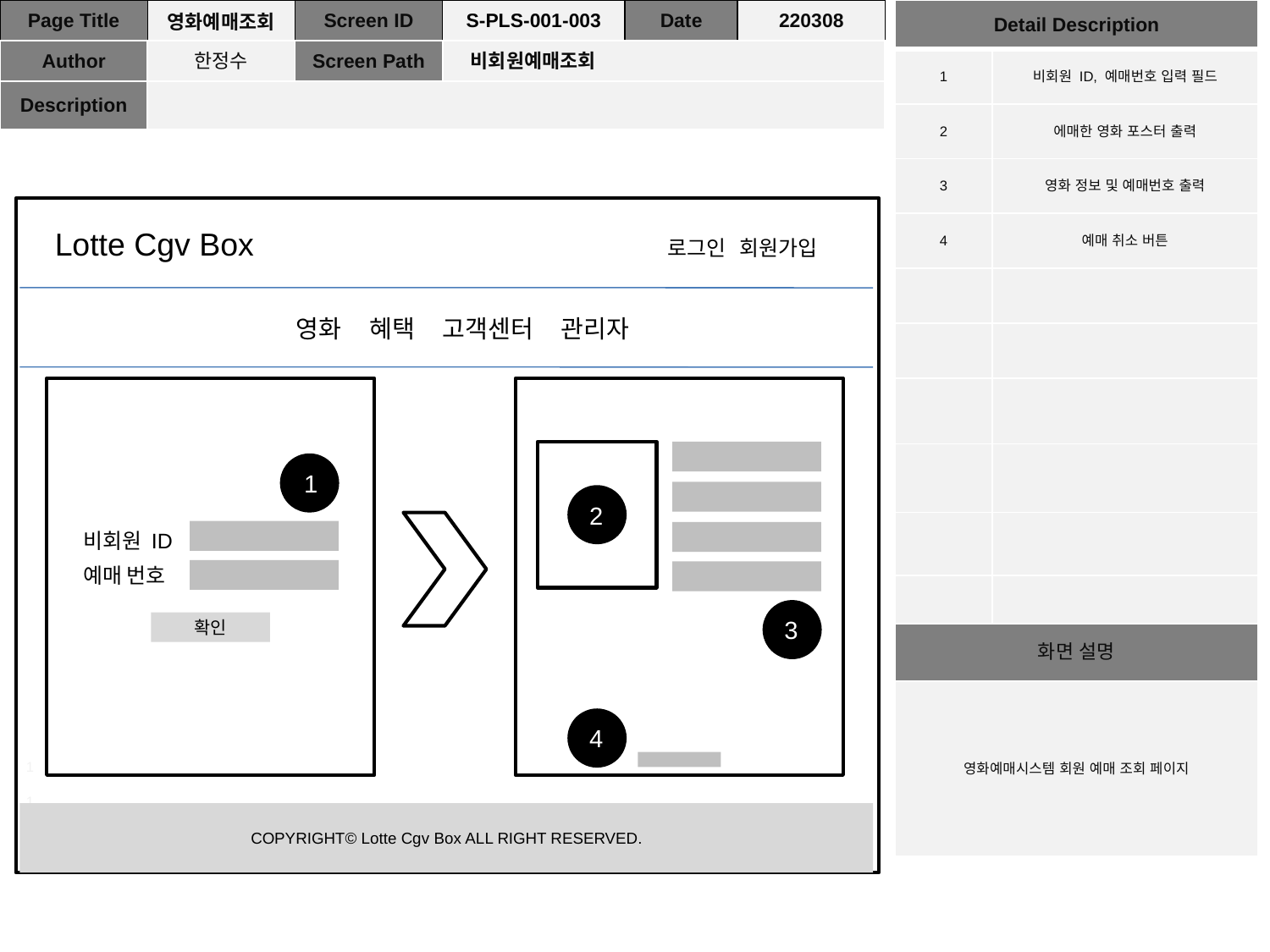

| Page Title | 영화예매조회 | Screen ID | S-PLS-001-003 | Date | 220308 |
| --- | --- | --- | --- | --- | --- |
| Author | 한정수 | Screen Path | 비회원예매조회 |  |  |
| Description |  |  |  |  |  |
| Detail Description |  |
| --- | --- |
| 1 | 비회원 ID, 예매번호 입력 필드 |
| 2 | 에매한 영화 포스터 출력 |
| 3 | 영화 정보 및 예매번호 출력 |
| 4 | 예매 취소 버튼 |
|  |  |
|  |  |
|  |  |
|  |  |
|  |  |
|  |  |
| 화면 설명 |  |
| 영화예매시스템 회원 예매 조회 페이지 |  |
ㅂ
Lotte Cgv Box
로그인   회원가입
영화     혜택     고객센터     관리자
ㅂ
ㅂ
ㅂ

1

2

비회원 ID

예매 번호

3
확인
4
1

1

COPYRIGHT© Lotte Cgv Box ALL RIGHT RESERVED.